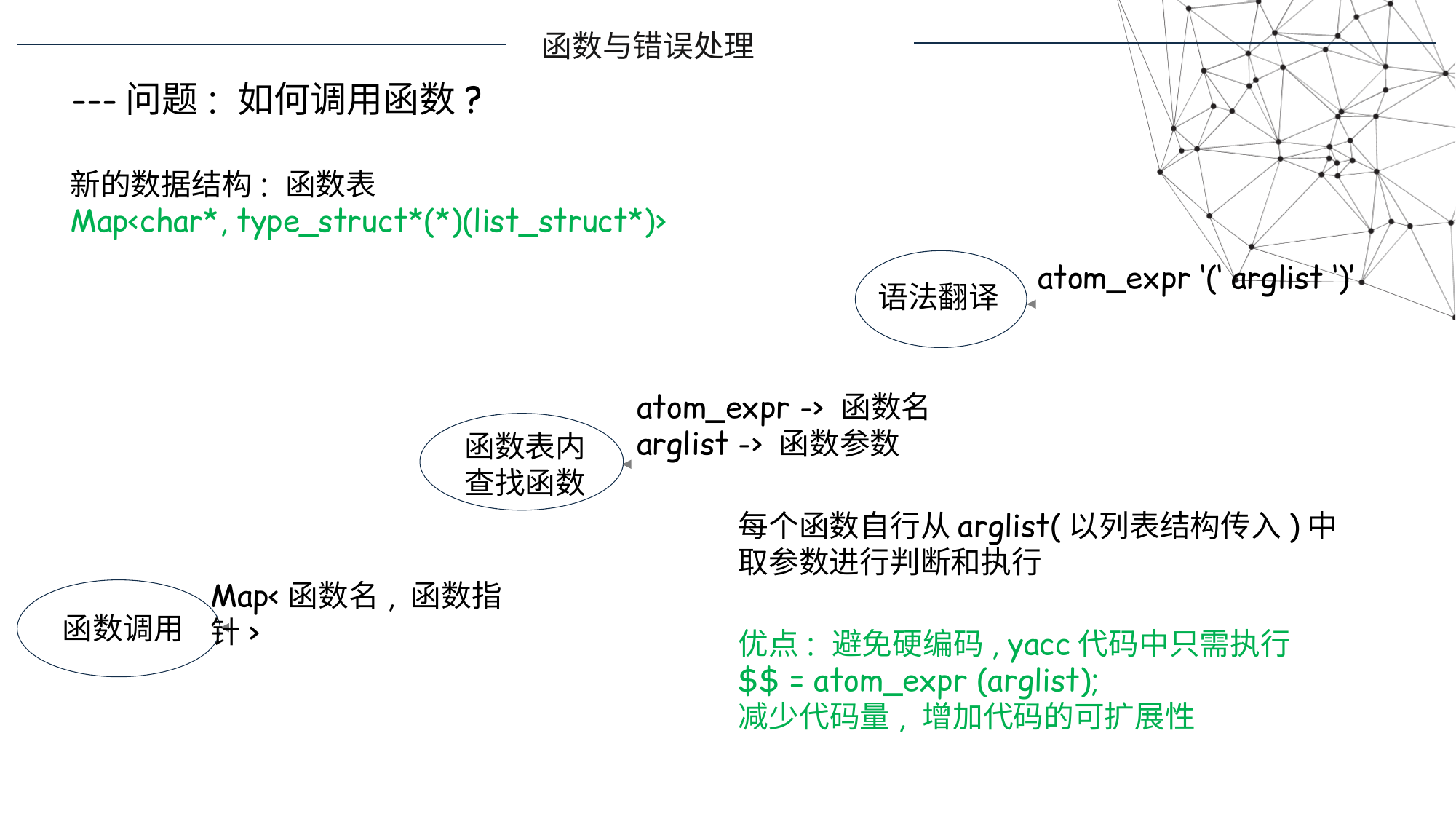

函数与错误处理
---问题: 如何调用函数?
新的数据结构: 函数表
Map<char*, type_struct*(*)(list_struct*)>

atom_expr ‘(‘ arglist ‘)’
语法翻译
atom_expr -> 函数名
arglist -> 函数参数

函数表内查找函数
每个函数自行从arglist(以列表结构传入)中取参数进行判断和执行
Map<函数名, 函数指针>

函数调用
优点: 避免硬编码, yacc代码中只需执行
$$ = atom_expr (arglist);
减少代码量, 增加代码的可扩展性